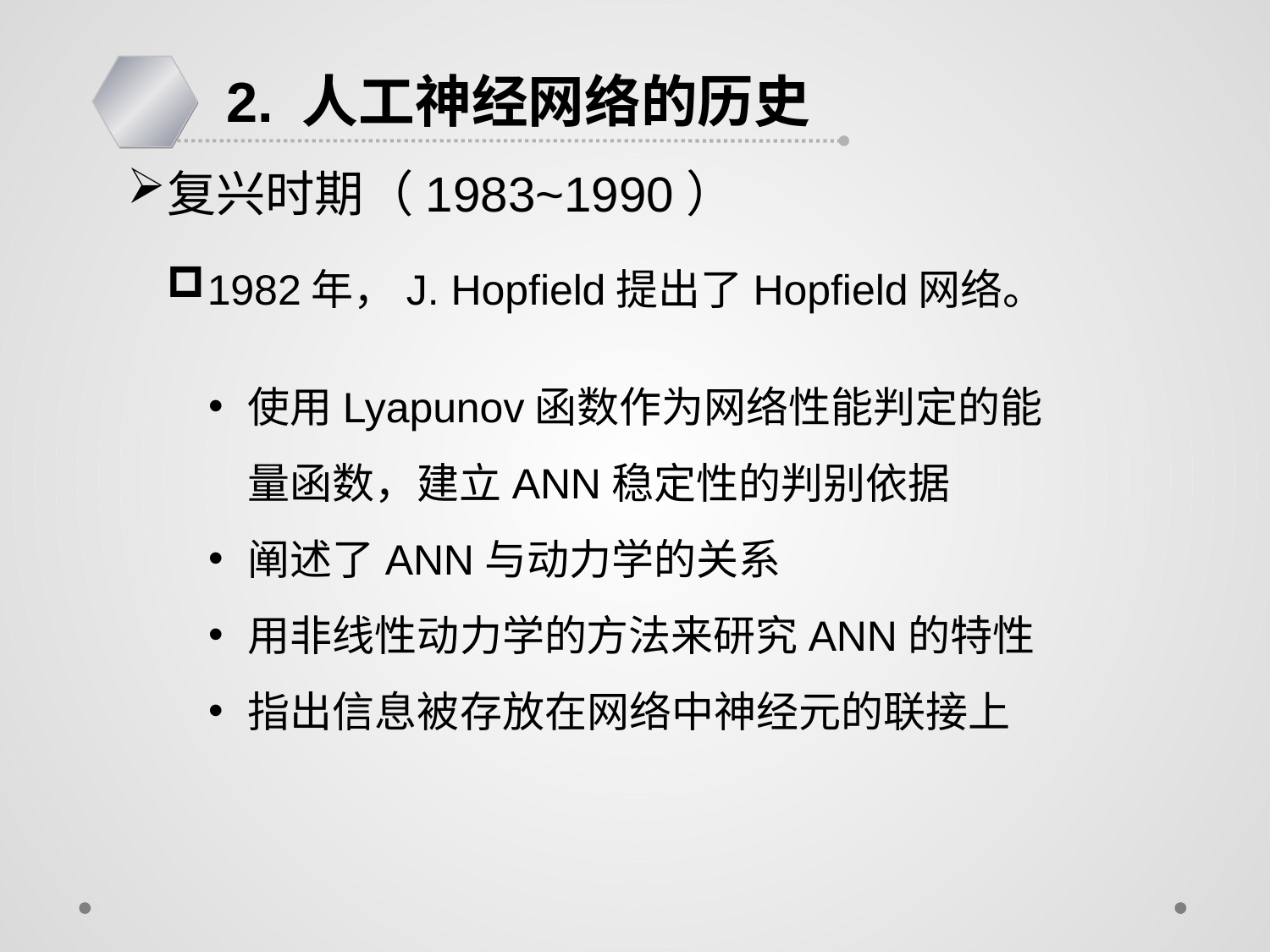

2. 人工神经网络的历史

复兴时期（1983~1990）

1982年，J. Hopfield提出了Hopfield网络。
使用Lyapunov函数作为网络性能判定的能量函数，建立ANN稳定性的判别依据
阐述了ANN与动力学的关系
用非线性动力学的方法来研究ANN的特性
指出信息被存放在网络中神经元的联接上